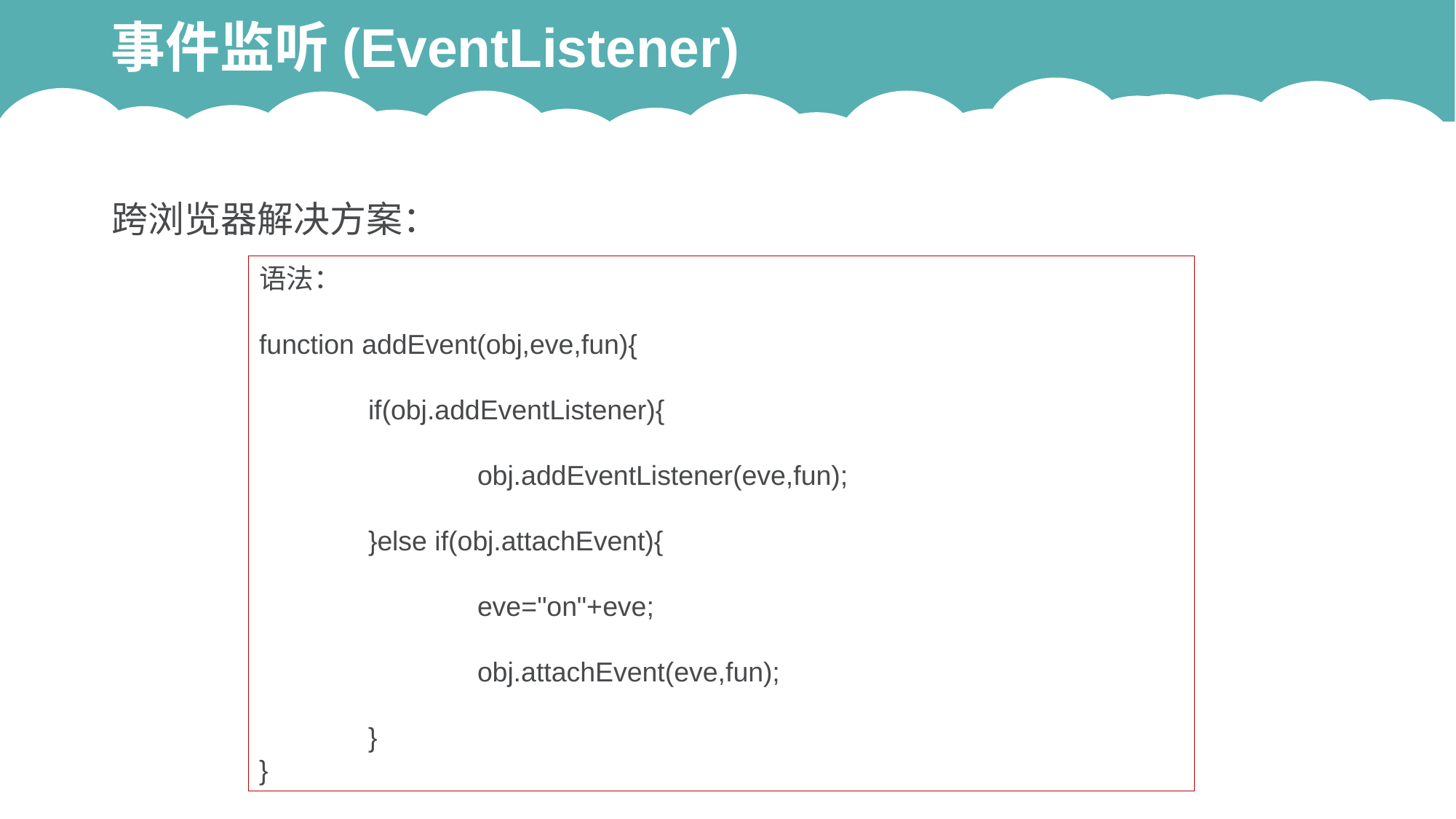

# 事件监听(EventListener)
跨浏览器解决方案：
语法：

function addEvent(obj,eve,fun){

	if(obj.addEventListener){

		obj.addEventListener(eve,fun);

	}else if(obj.attachEvent){

		eve="on"+eve;

		obj.attachEvent(eve,fun);

	}
}